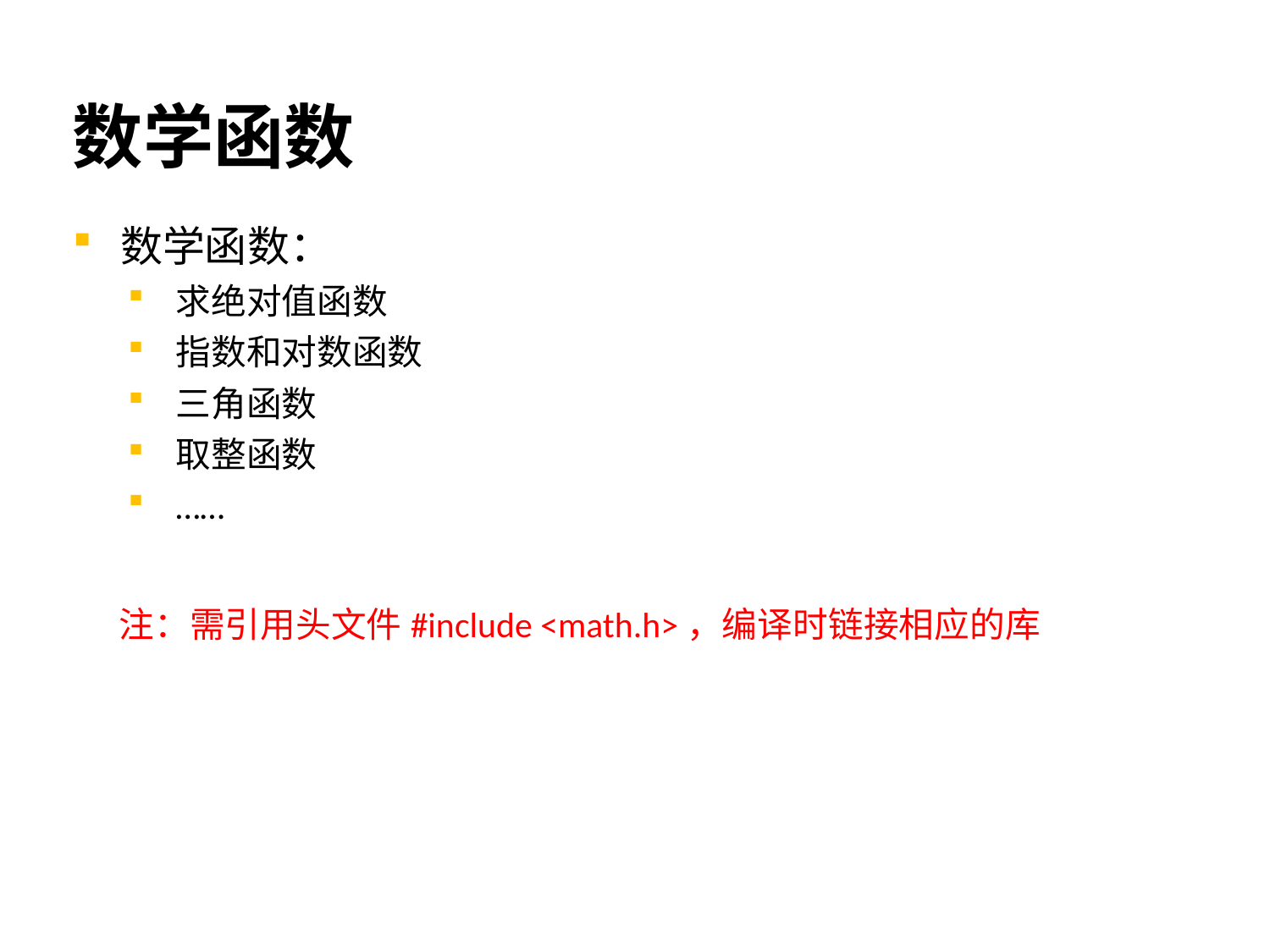

# 数学函数
数学函数：
求绝对值函数
指数和对数函数
三角函数
取整函数
……

注：需引用头文件#include <math.h>，编译时链接相应的库